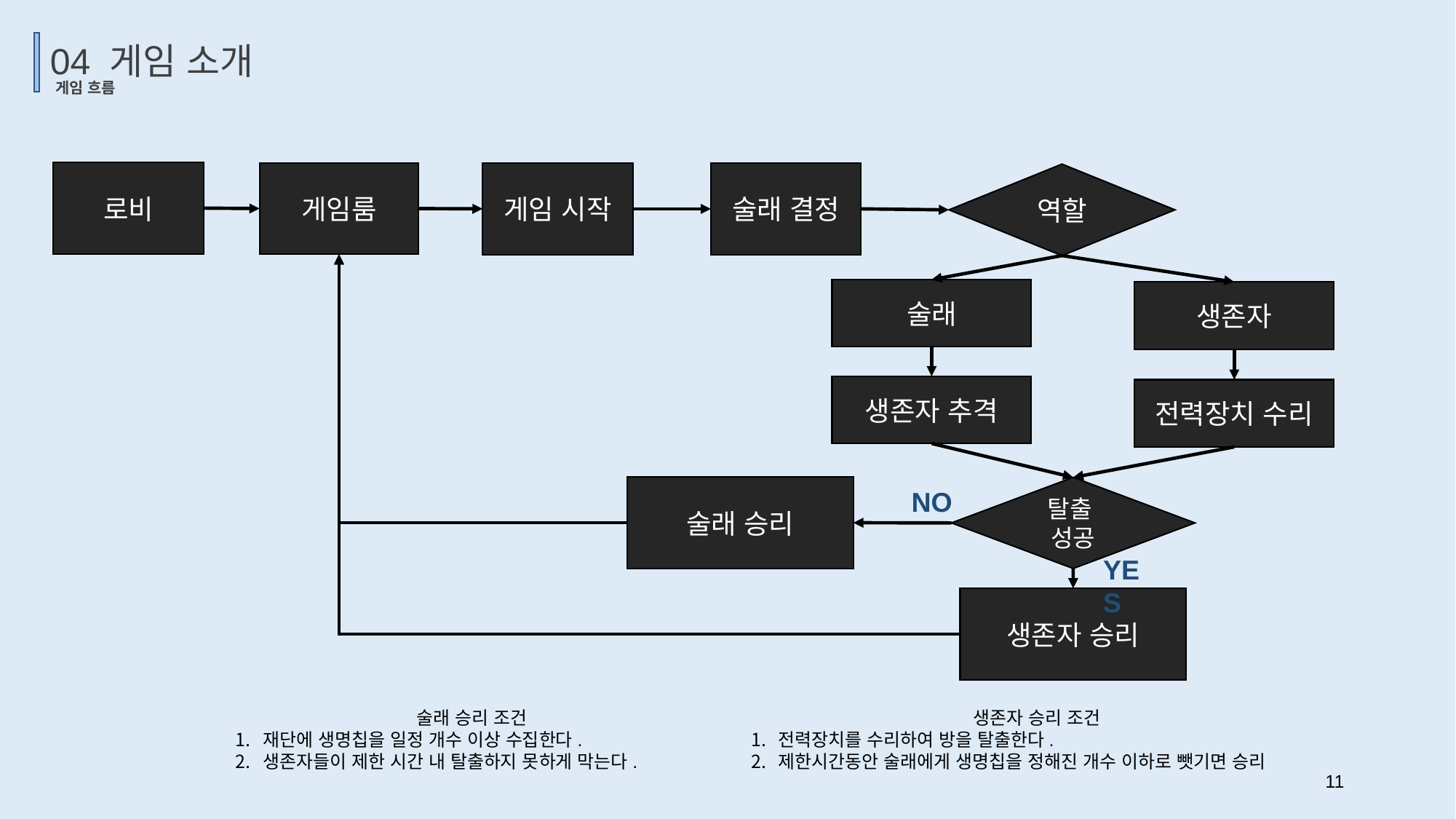

04 게임 소개
게임 흐름
로비
게임룸
술래 결정
게임 시작
역할
술래
생존자
생존자 추격
전력장치 수리
술래 승리
탈출
성공
NO
YES
생존자 승리
술래 승리 조건
재단에 생명칩을 일정 개수 이상 수집한다.
생존자들이 제한 시간 내 탈출하지 못하게 막는다.
생존자 승리 조건
전력장치를 수리하여 방을 탈출한다.
제한시간동안 술래에게 생명칩을 정해진 개수 이하로 뺏기면 승리

11